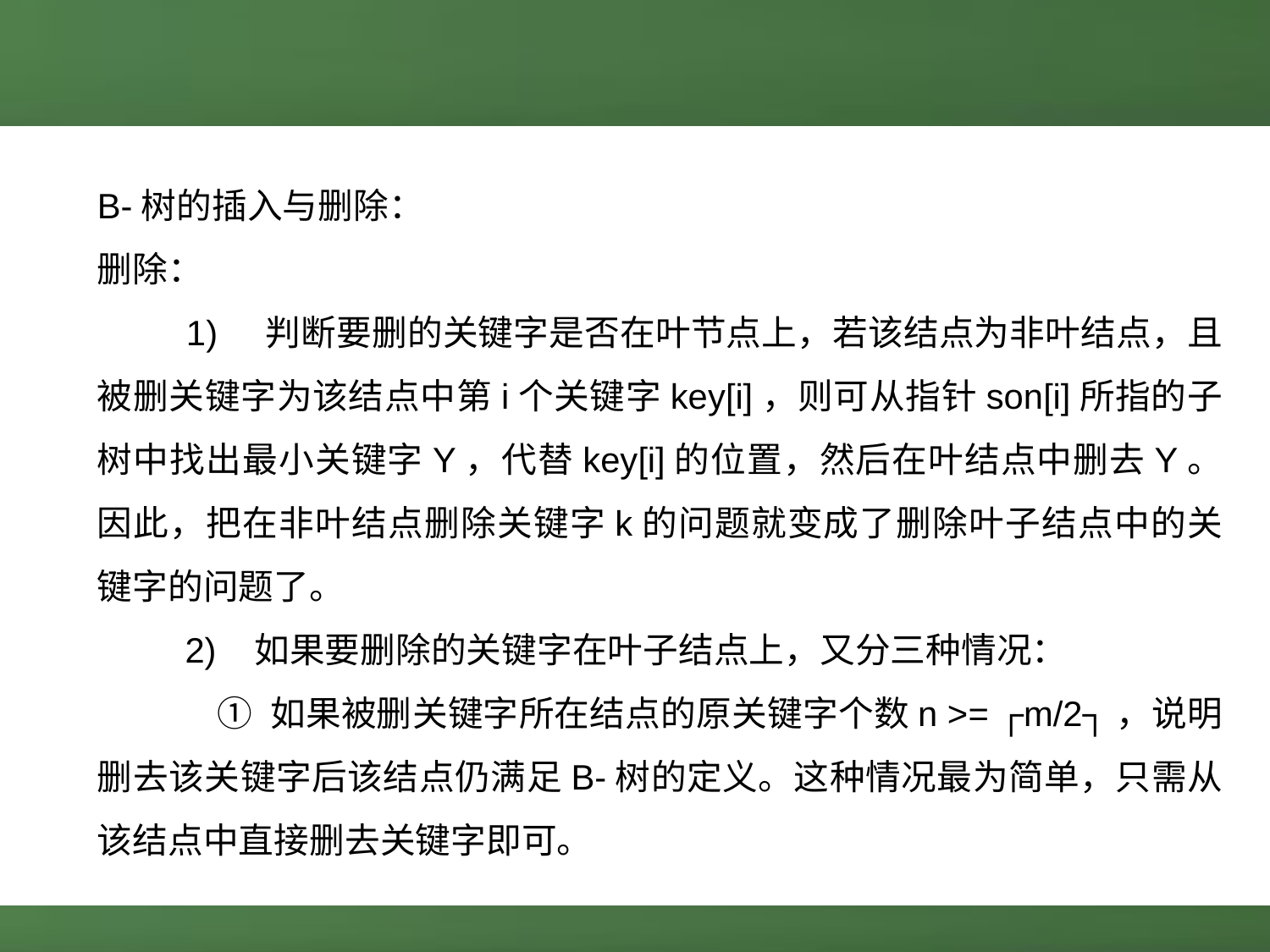

B-树的插入与删除：
删除：
         1)    判断要删的关键字是否在叶节点上，若该结点为非叶结点，且被删关键字为该结点中第i个关键字key[i]，则可从指针son[i]所指的子树中找出最小关键字Y，代替key[i]的位置，然后在叶结点中删去Y。因此，把在非叶结点删除关键字k的问题就变成了删除叶子结点中的关键字的问题了。
         2)   如果要删除的关键字在叶子结点上，又分三种情况：
               ① 如果被删关键字所在结点的原关键字个数n >= ┌m/2┐，说明删去该关键字后该结点仍满足B-树的定义。这种情况最为简单，只需从该结点中直接删去关键字即可。